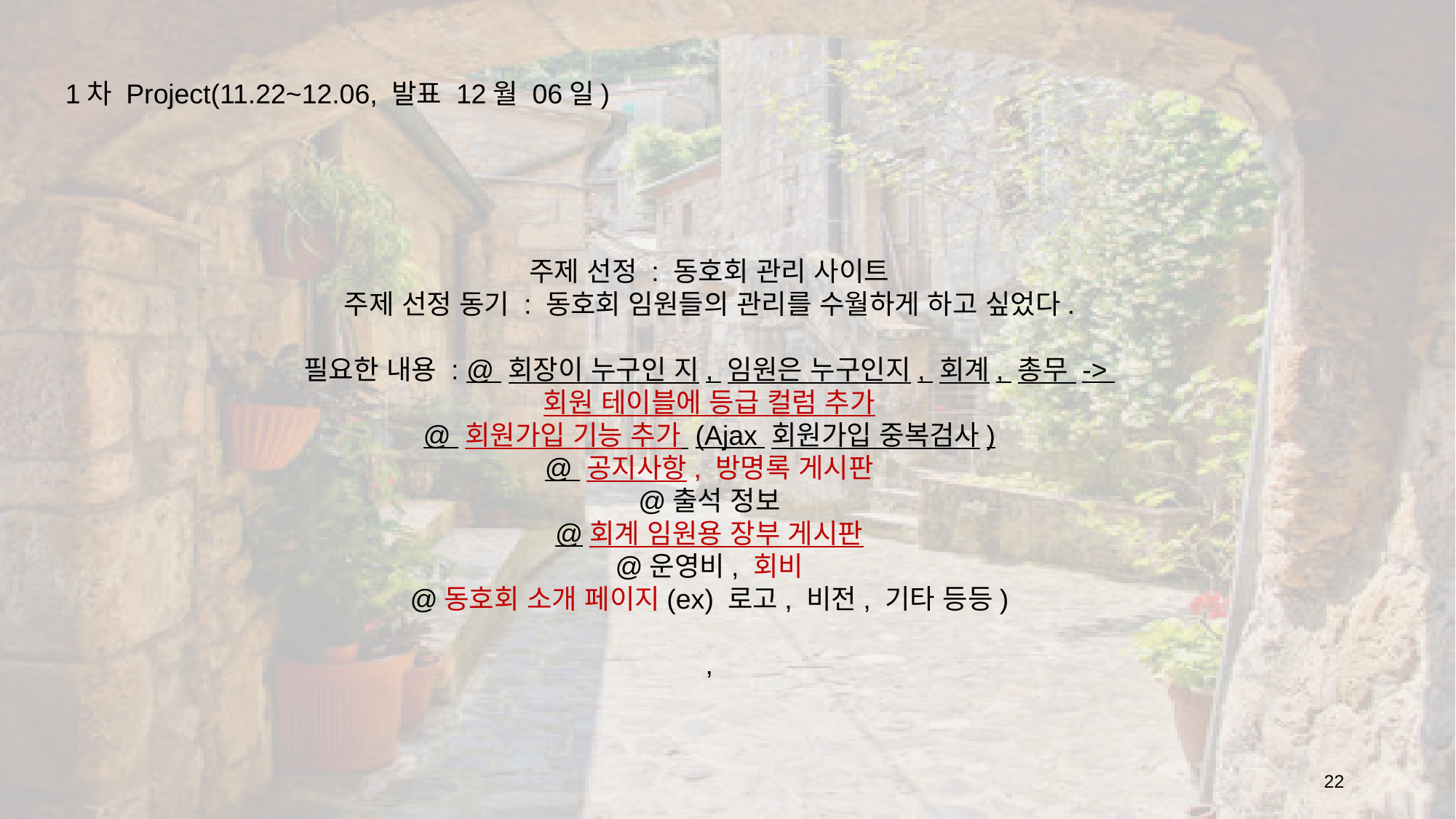

1차 Project(11.22~12.06, 발표 12월 06일)
주제 선정 : 동호회 관리 사이트
주제 선정 동기 : 동호회 임원들의 관리를 수월하게 하고 싶었다.

필요한 내용 : @ 회장이 누구인 지, 임원은 누구인지, 회계, 총무 ->
회원 테이블에 등급 컬럼 추가
@ 회원가입 기능 추가 (Ajax 회원가입 중복검사)
@ 공지사항, 방명록 게시판
@출석 정보
@회계 임원용 장부 게시판
@운영비, 회비
@동호회 소개 페이지(ex) 로고, 비전, 기타 등등)

,
22